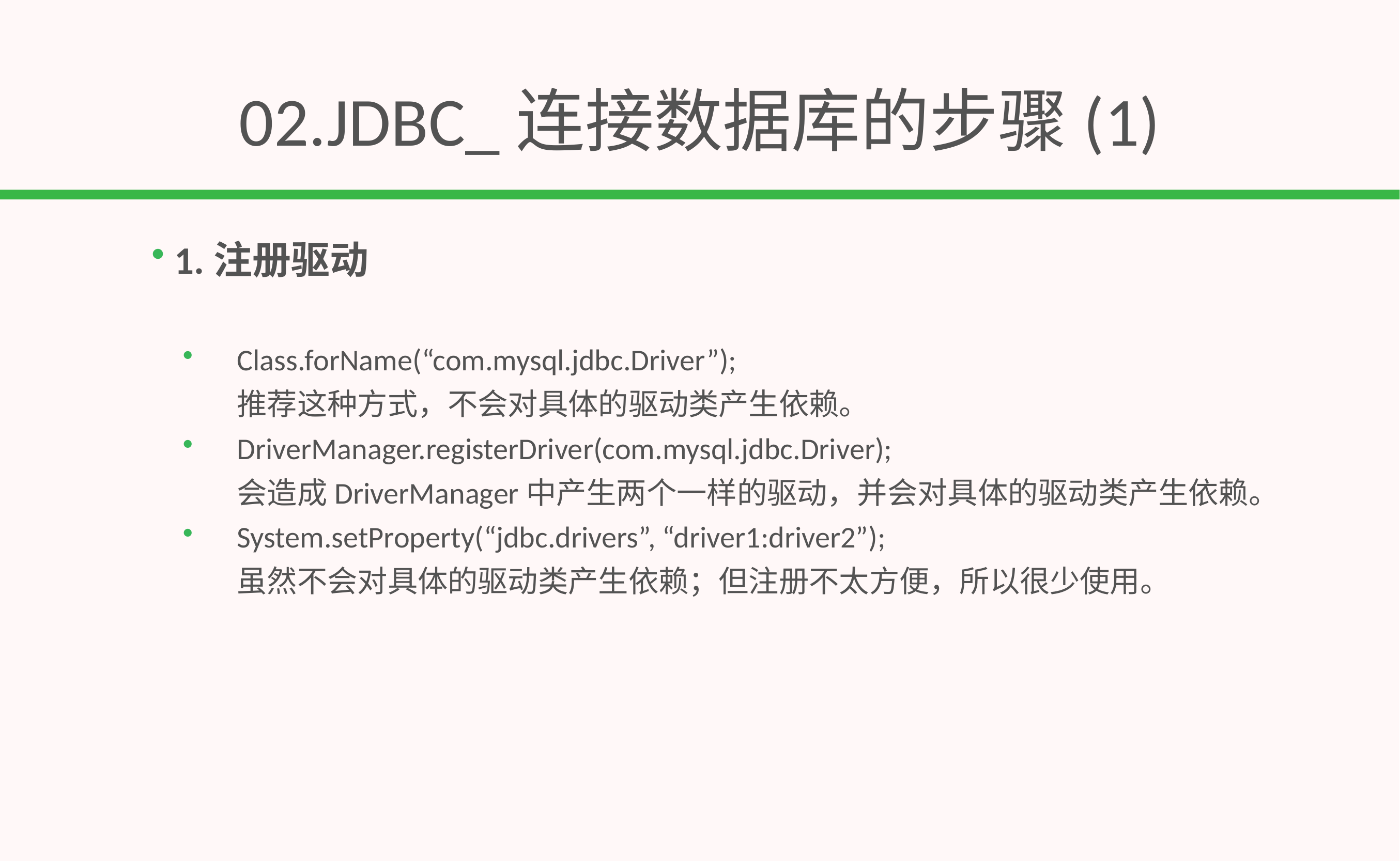

# 02.JDBC_连接数据库的步骤(1)
1.注册驱动

Class.forName(“com.mysql.jdbc.Driver”);
	推荐这种方式，不会对具体的驱动类产生依赖。
DriverManager.registerDriver(com.mysql.jdbc.Driver);
	会造成DriverManager中产生两个一样的驱动，并会对具体的驱动类产生依赖。
System.setProperty(“jdbc.drivers”, “driver1:driver2”);
	虽然不会对具体的驱动类产生依赖；但注册不太方便，所以很少使用。